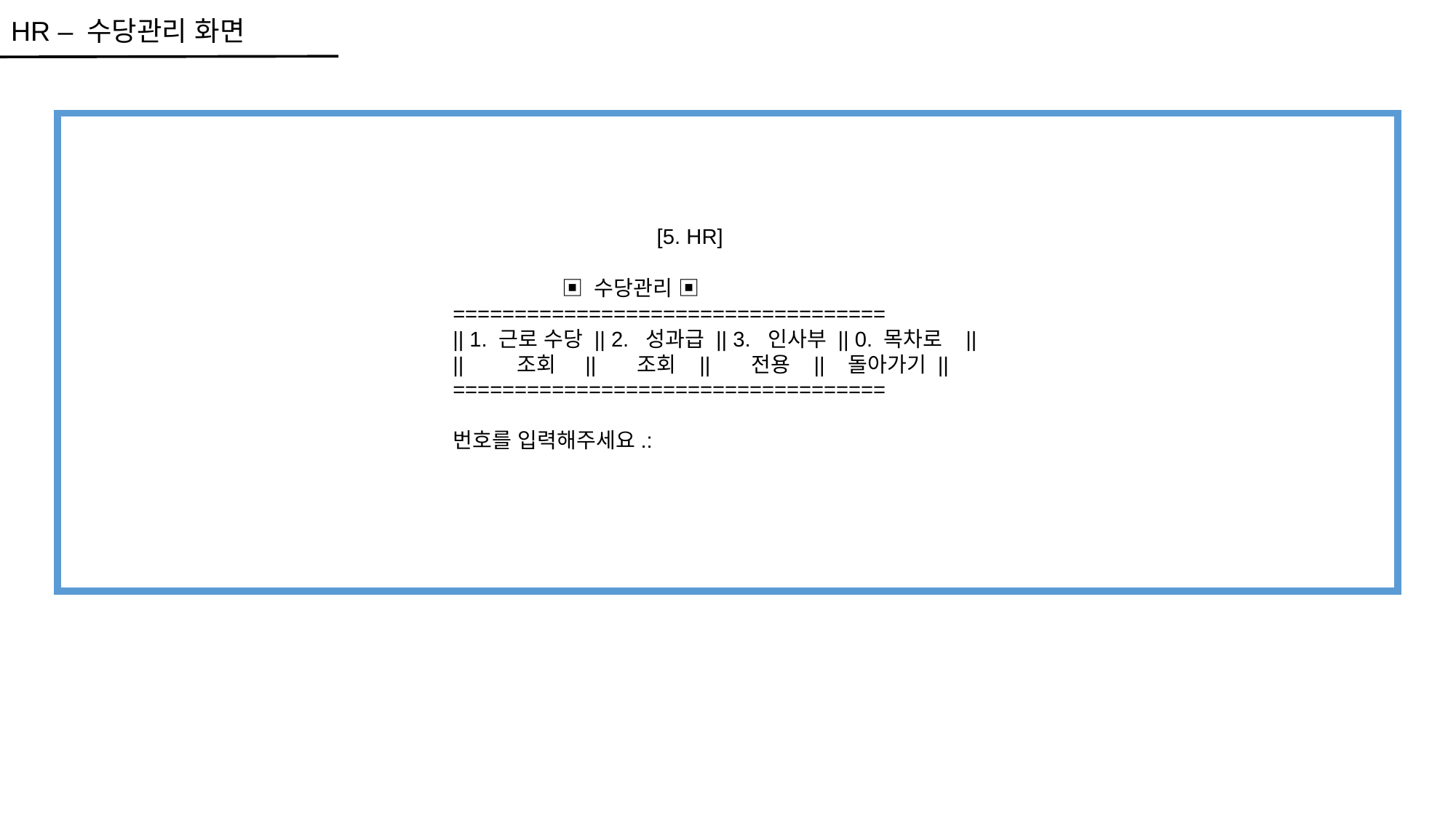

HR – 수당관리 화면

                 [5. HR]

                  	▣ 수당관리 ▣
===================================
|| 1. 근로 수당 || 2.  성과급 || 3.  인사부 || 0. 목차로   ||
||        조회    ||      조회   ||      전용   ||   돌아가기 ||
===================================

번호를 입력해주세요.: